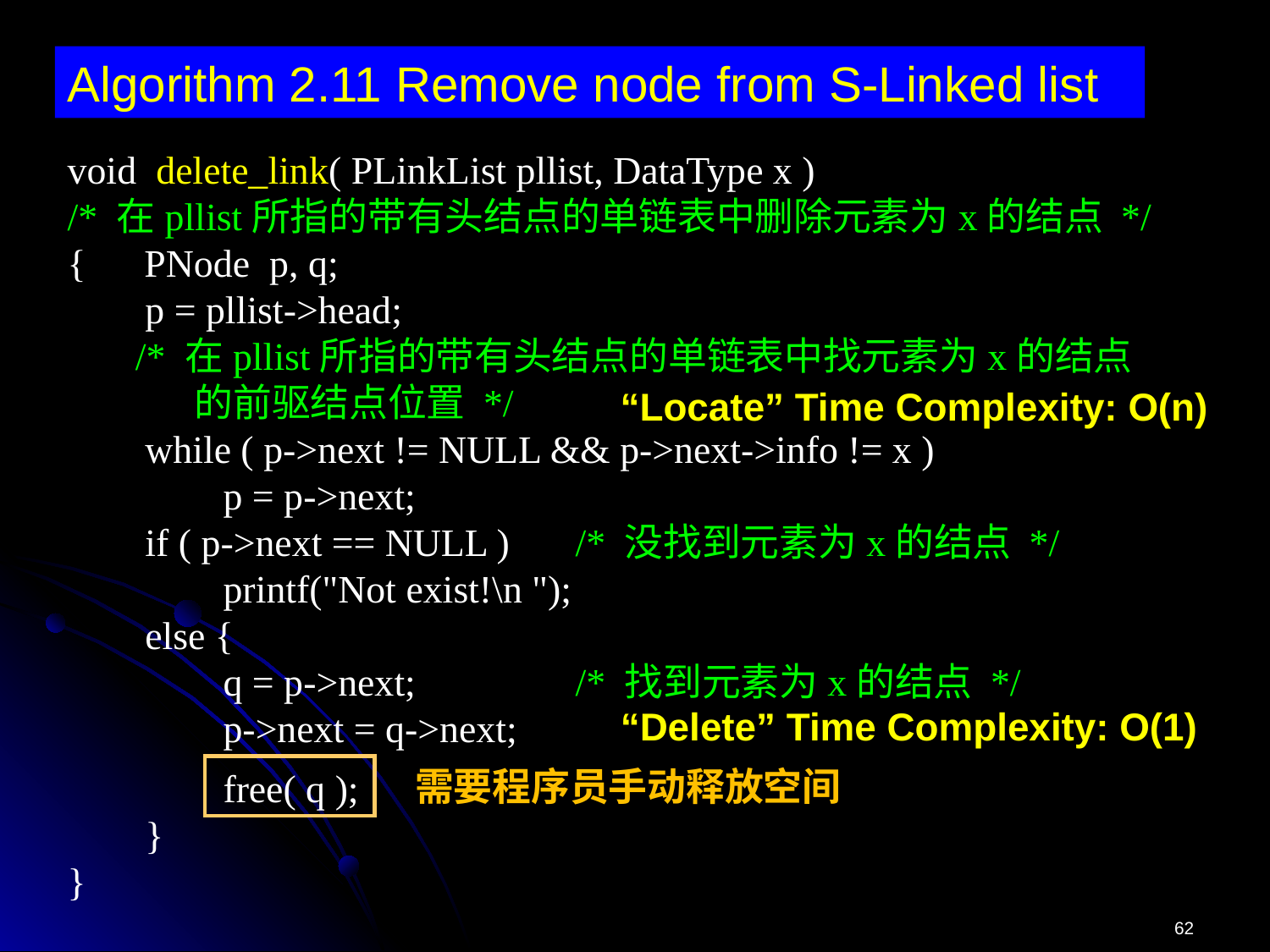

Algorithm 2.11 Remove node from S-Linked list
void  delete_link( PLinkList pllist, DataType x )
/* 在pllist所指的带有头结点的单链表中删除元素为x的结点 */
{      PNode  p, q;
        p = pllist->head;
       /* 在pllist所指的带有头结点的单链表中找元素为x的结点	的前驱结点位置 */
        while ( p->next != NULL && p->next->info != x )
                p = p->next;
        if ( p->next == NULL )  	/* 没找到元素为x的结点 */
                printf("Not exist!\n ");
        else {
                q = p->next;	  	/* 找到元素为x的结点 */
                p->next = q->next;
                free( q );
        }
}
“Locate” Time Complexity: O(n)
“Delete” Time Complexity: O(1)

需要程序员手动释放空间

62